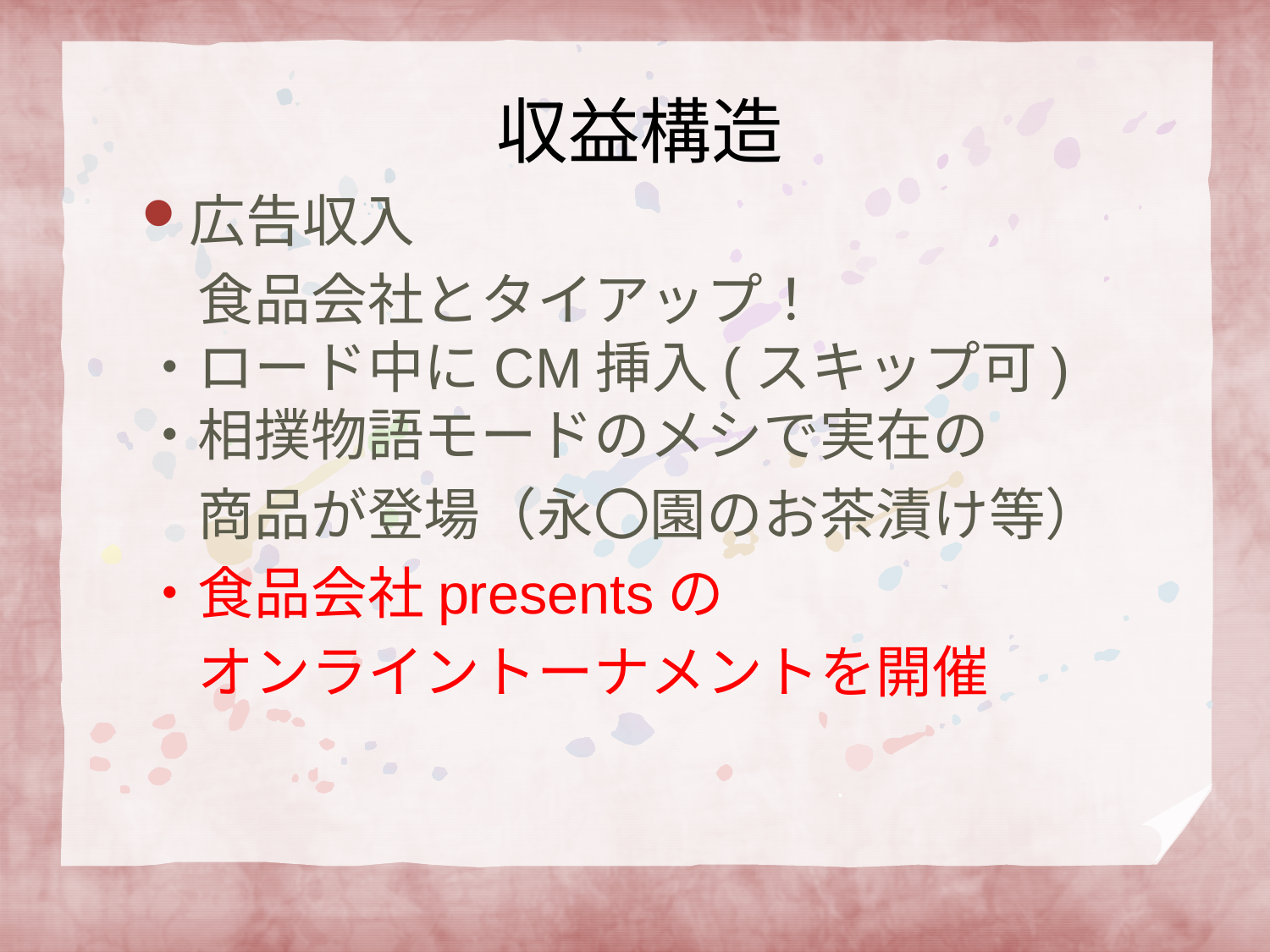

# 収益構造
広告収入
　食品会社とタイアップ！
・ロード中にCM挿入(スキップ可)
・相撲物語モードのメシで実在の
　商品が登場（永〇園のお茶漬け等）
・食品会社presentsの
　オンライントーナメントを開催